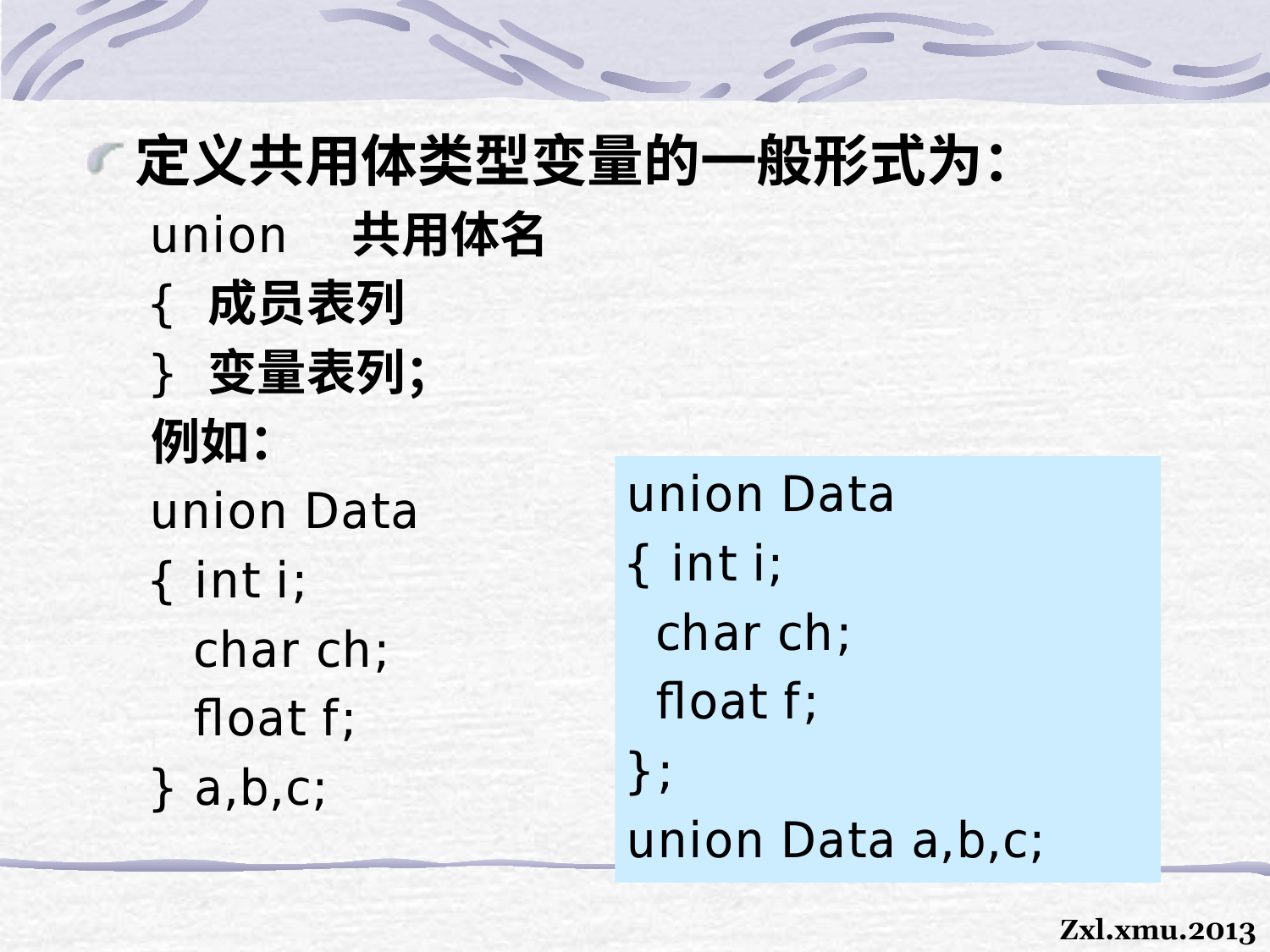

定义共用体类型变量的一般形式为：
union　共用体名
{ 成员表列
} 变量表列；
例如：
union Data
{ int i;
   char ch;
   float f;
} a,b,c;
union Data
{ int i;
  char ch;
  float f;
};
union Data a,b,c;